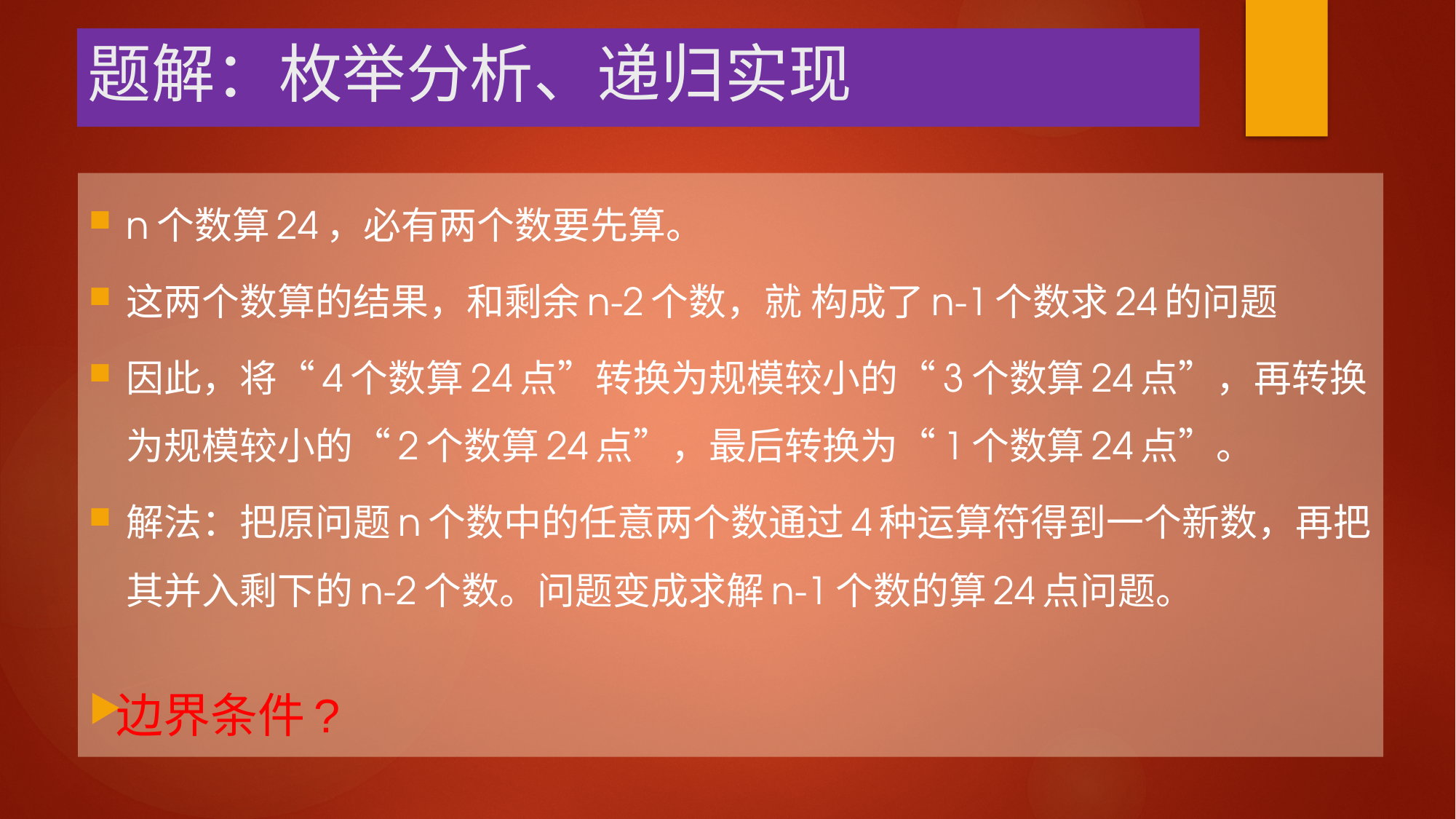

# 题解：枚举分析、递归实现
n个数算24，必有两个数要先算。
这两个数算的结果，和剩余n-2个数，就 构成了n-1个数求24的问题
因此，将“4个数算24点”转换为规模较小的“3个数算24点”，再转换为规模较小的“2个数算24点”，最后转换为“1个数算24点”。
解法：把原问题n个数中的任意两个数通过4种运算符得到一个新数，再把其并入剩下的n-2个数。问题变成求解n-1个数的算24点问题。
边界条件?